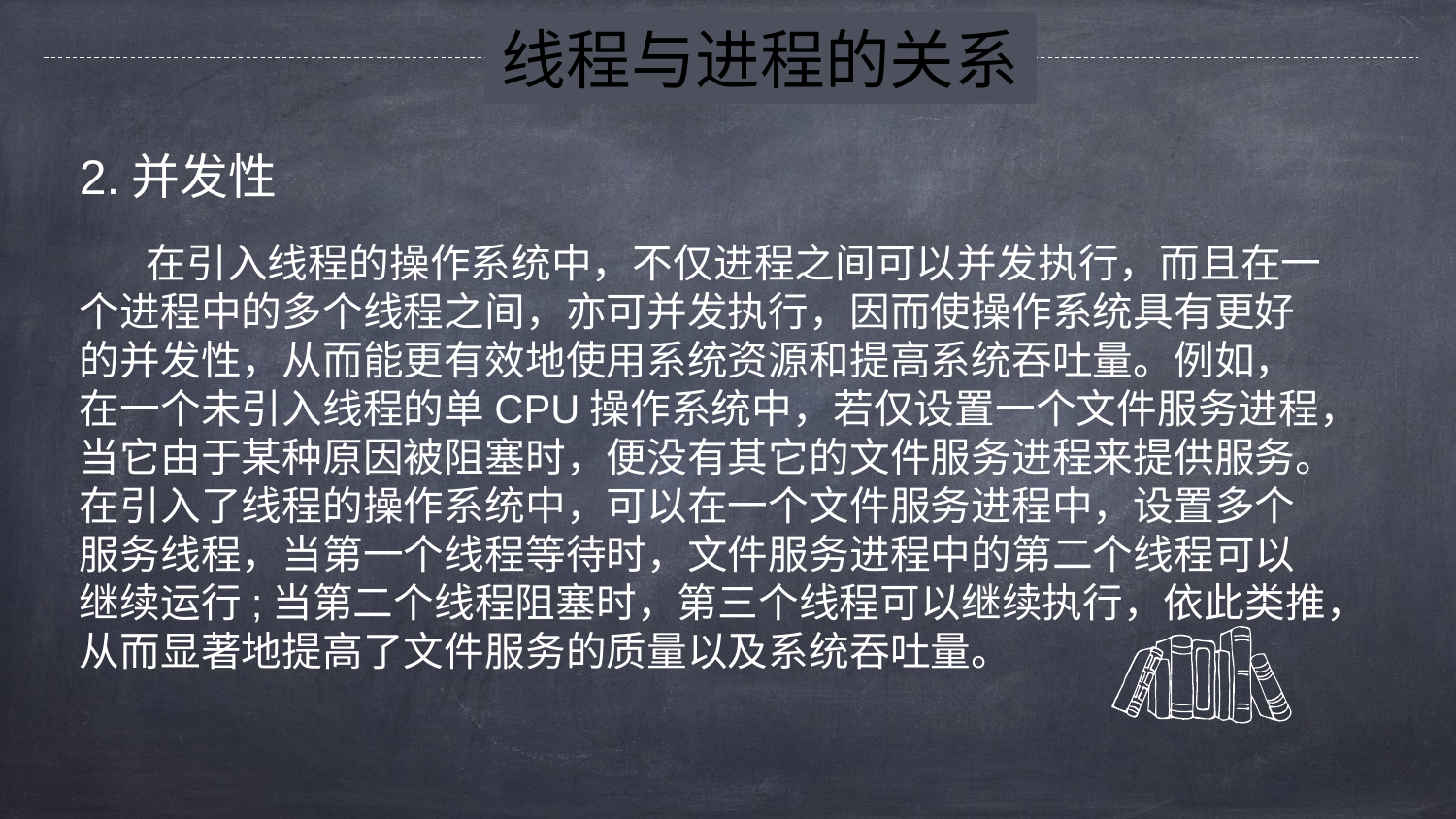

线程与进程的关系
2.并发性
           在引入线程的操作系统中，不仅进程之间可以并发执行，而且在一个进程中的多个线程之间，亦可并发执行，因而使操作系统具有更好的并发性，从而能更有效地使用系统资源和提高系统吞吐量。例如，在一个未引入线程的单CPU操作系统中，若仅设置一个文件服务进程，当它由于某种原因被阻塞时，便没有其它的文件服务进程来提供服务。在引入了线程的操作系统中，可以在一个文件服务进程中，设置多个服务线程，当第一个线程等待时，文件服务进程中的第二个线程可以继续运行;当第二个线程阻塞时，第三个线程可以继续执行，依此类推，从而显著地提高了文件服务的质量以及系统吞吐量。